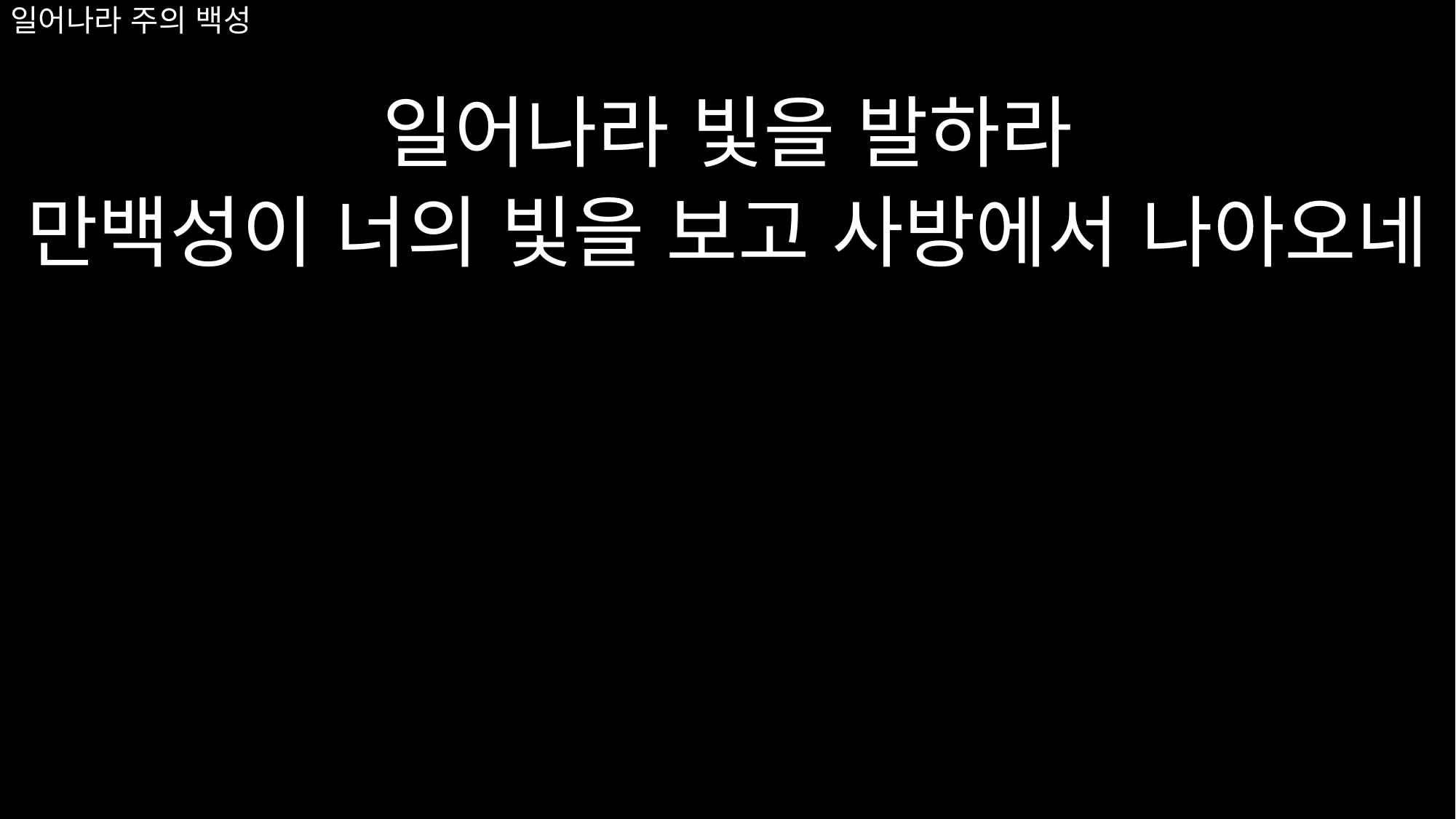

# 일어나라 주의 백성
일어나라 빛을 발하라
만백성이 너의 빛을 보고 사방에서 나아오네